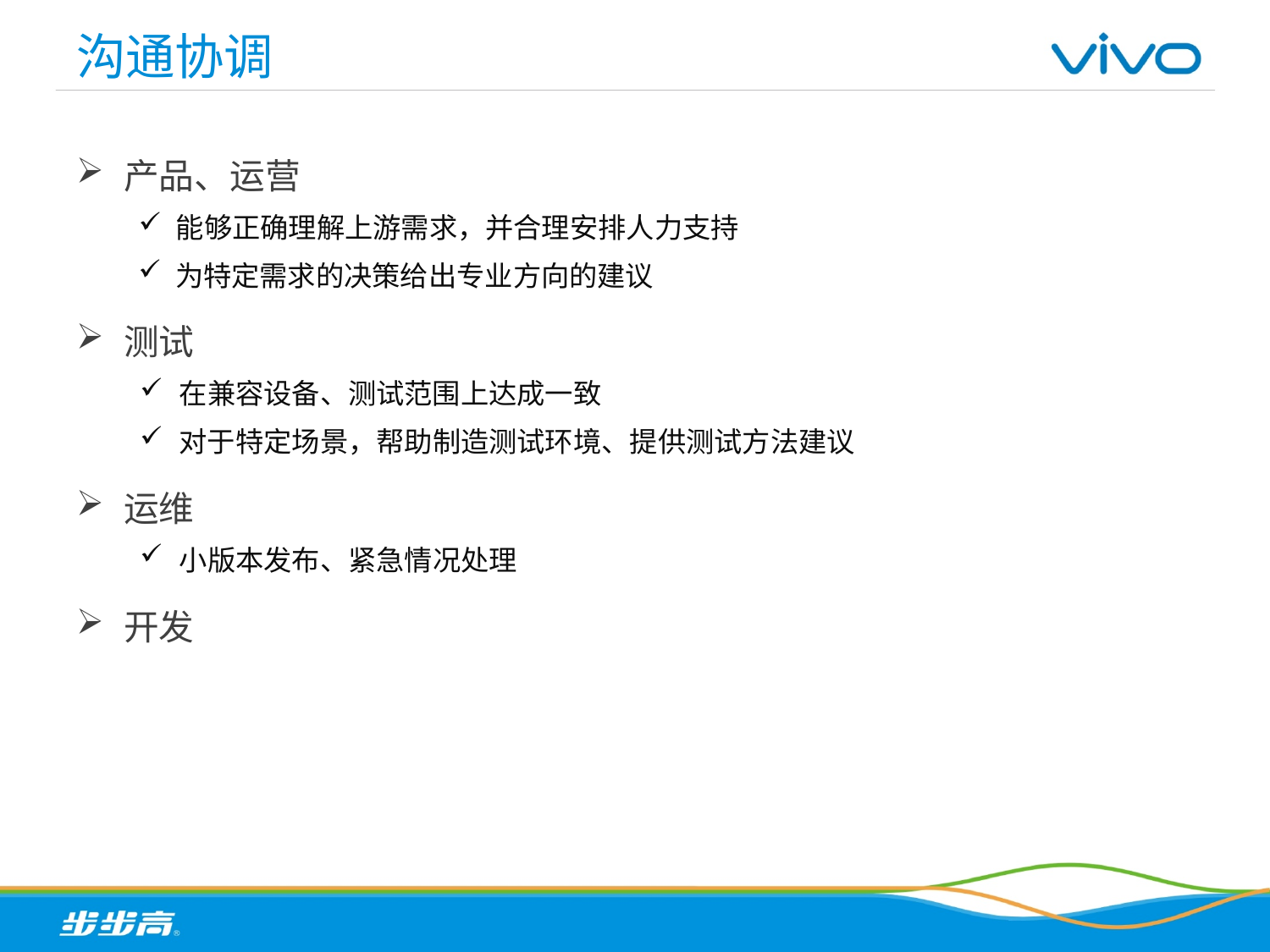

# 沟通协调
产品、运营
能够正确理解上游需求，并合理安排人力支持
为特定需求的决策给出专业方向的建议
测试
在兼容设备、测试范围上达成一致
对于特定场景，帮助制造测试环境、提供测试方法建议
运维
小版本发布、紧急情况处理
开发